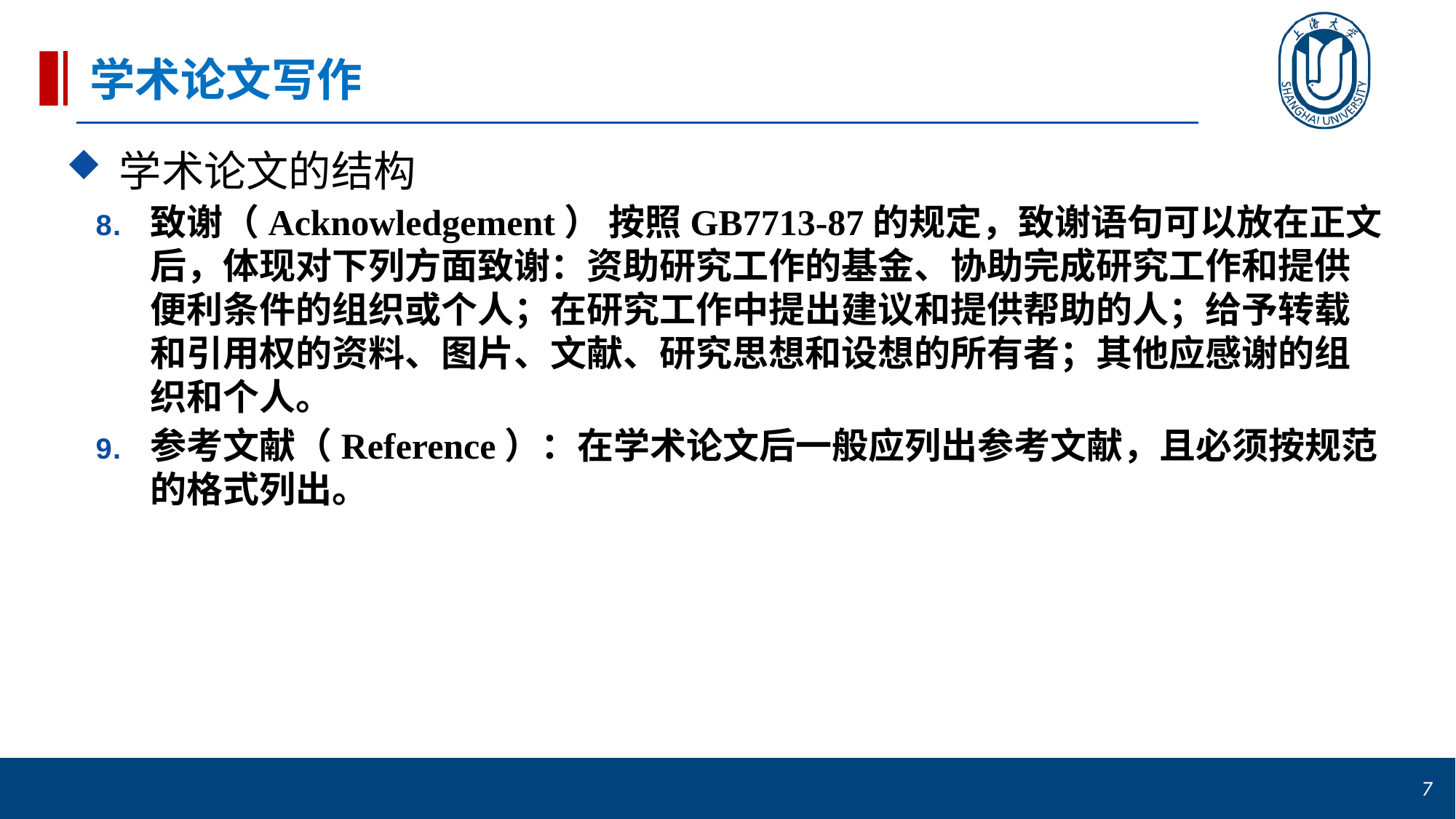

# 学术论文写作
学术论文的结构
致谢（Acknowledgement） 按照GB7713-87的规定，致谢语句可以放在正文
后，体现对下列方面致谢：资助研究工作的基金、协助完成研究工作和提供便利条件的组织或个人；在研究工作中提出建议和提供帮助的人；给予转载和引用权的资料、图片、文献、研究思想和设想的所有者；其他应感谢的组织和个人。
参考文献（Reference）：在学术论文后一般应列出参考文献，且必须按规范的格式列出。

7